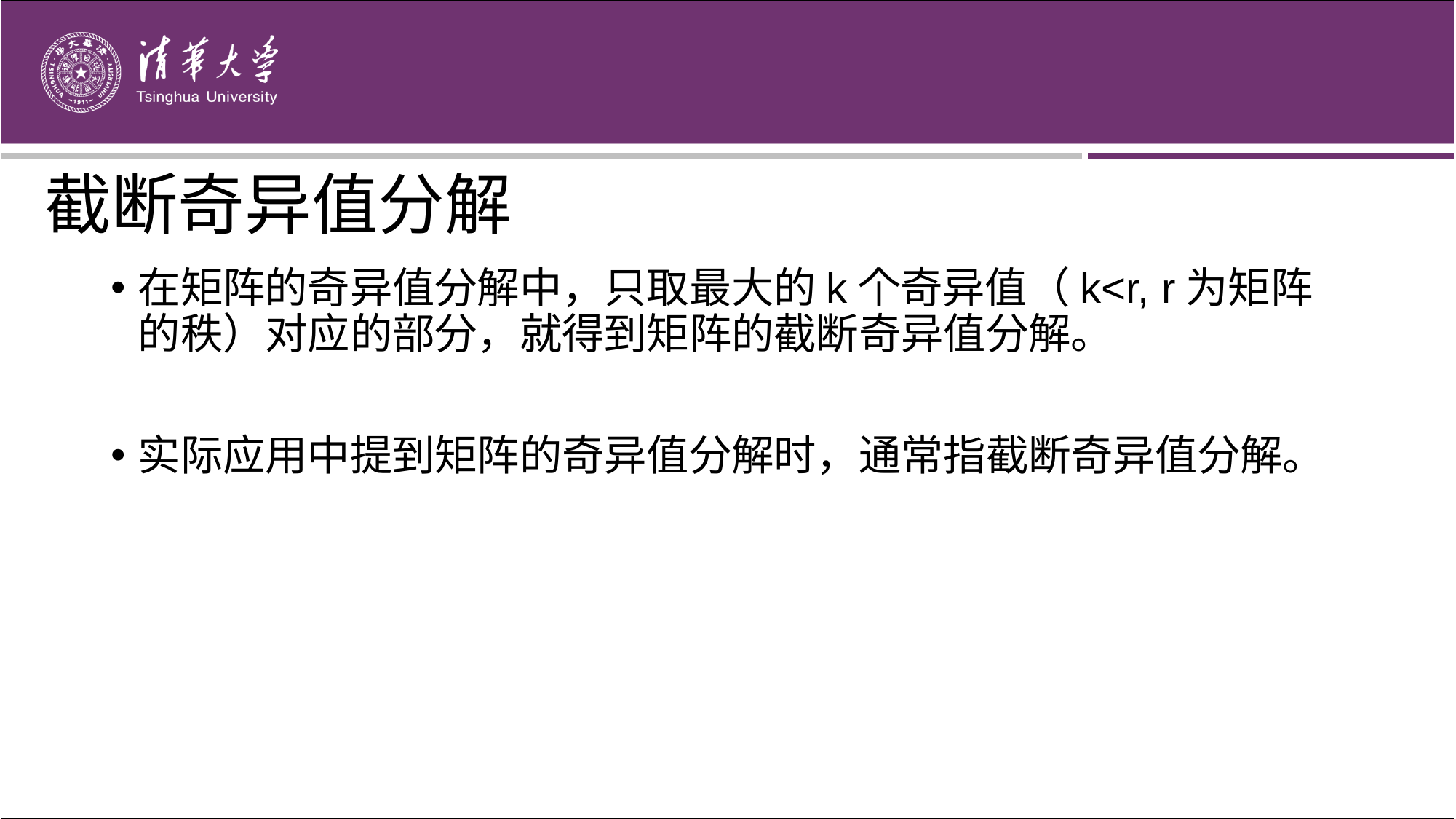

# 截断奇异值分解
在矩阵的奇异值分解中，只取最大的k个奇异值（k<r, r为矩阵的秩）对应的部分，就得到矩阵的截断奇异值分解。

实际应用中提到矩阵的奇异值分解时，通常指截断奇异值分解。